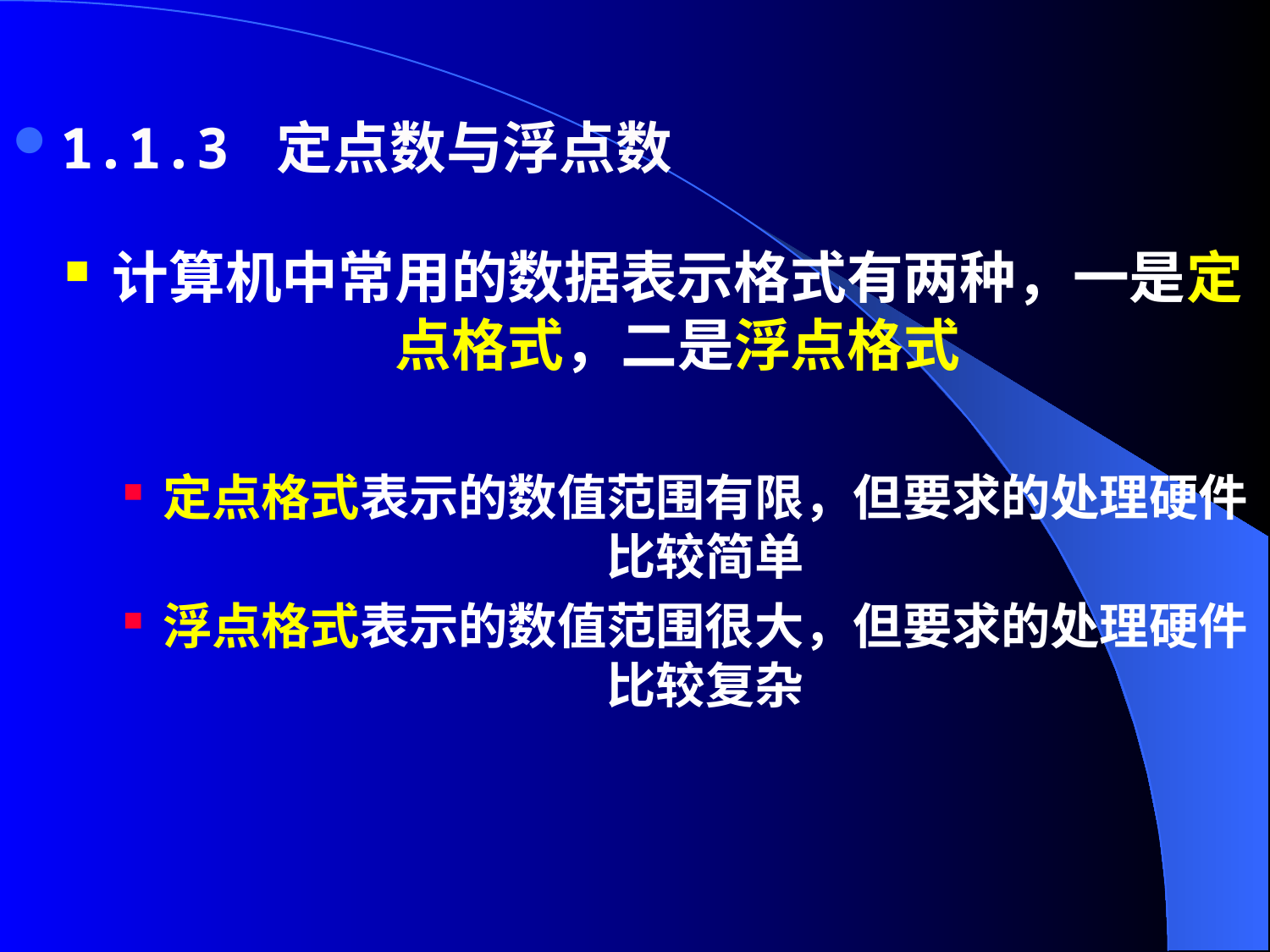

1.1.3 定点数与浮点数
计算机中常用的数据表示格式有两种，一是定点格式，二是浮点格式

定点格式表示的数值范围有限，但要求的处理硬件比较简单
浮点格式表示的数值范围很大，但要求的处理硬件比较复杂